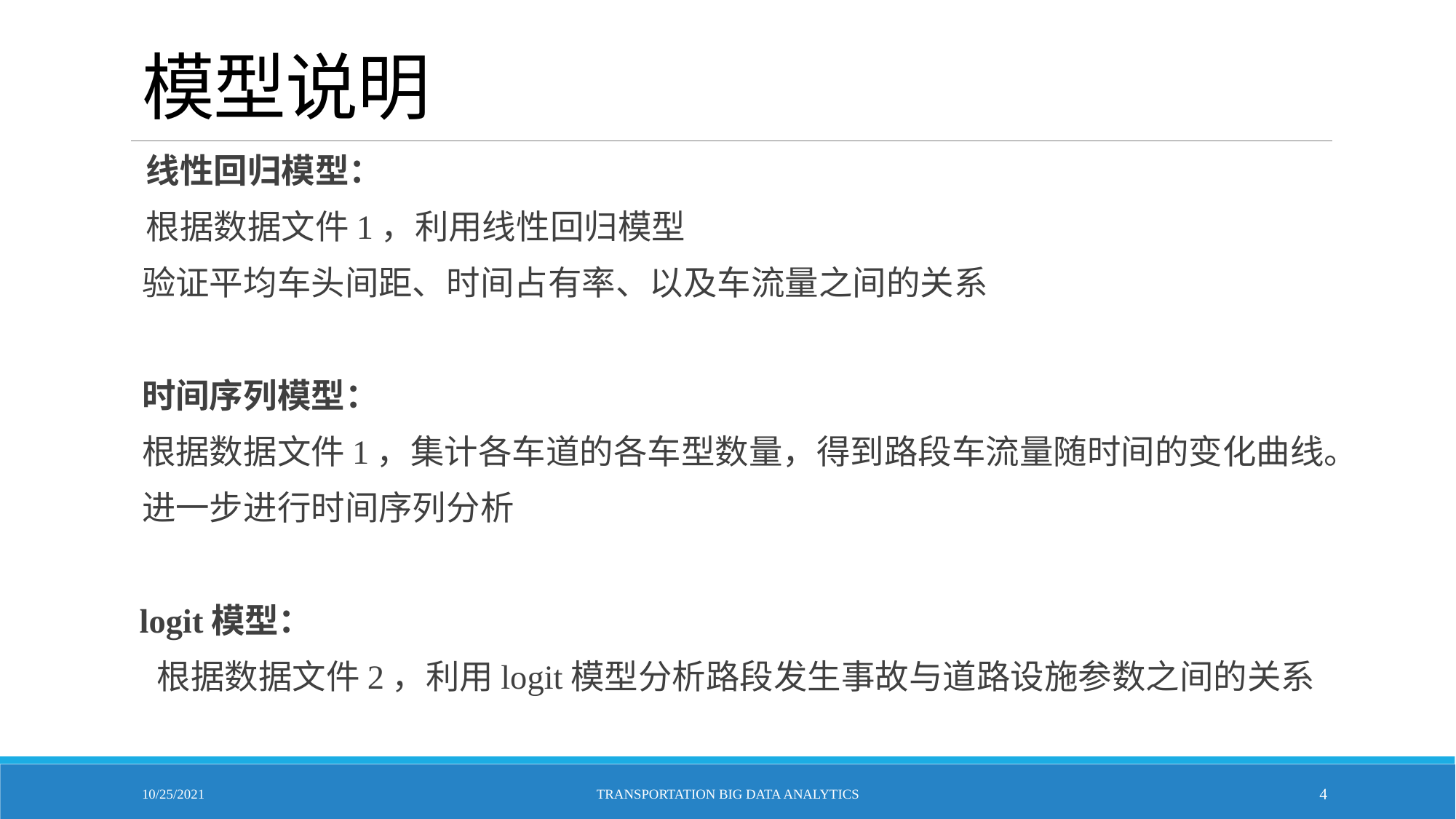

# 模型说明
 线性回归模型：
 根据数据文件1，利用线性回归模型
验证平均车头间距、时间占有率、以及车流量之间的关系

时间序列模型：
根据数据文件1，集计各车道的各车型数量，得到路段车流量随时间的变化曲线。
进一步进行时间序列分析

 logit模型：
 根据数据文件2，利用logit模型分析路段发生事故与道路设施参数之间的关系

10/25/2021
Transportation Big Data Analytics
4